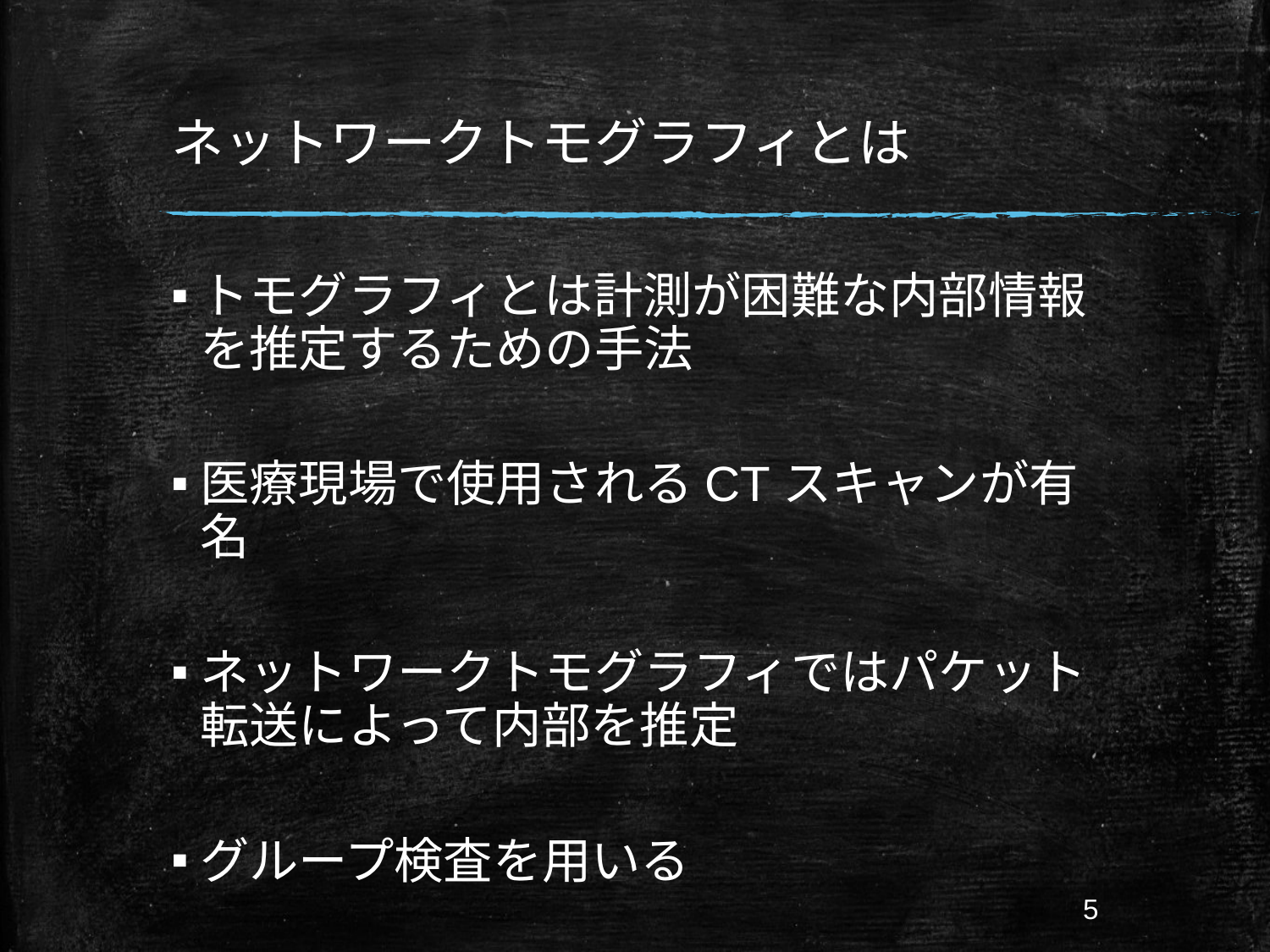

# ネットワークトモグラフィとは
トモグラフィとは計測が困難な内部情報を推定するための手法

医療現場で使用されるCTスキャンが有名

ネットワークトモグラフィではパケット転送によって内部を推定

グループ検査を用いる
5